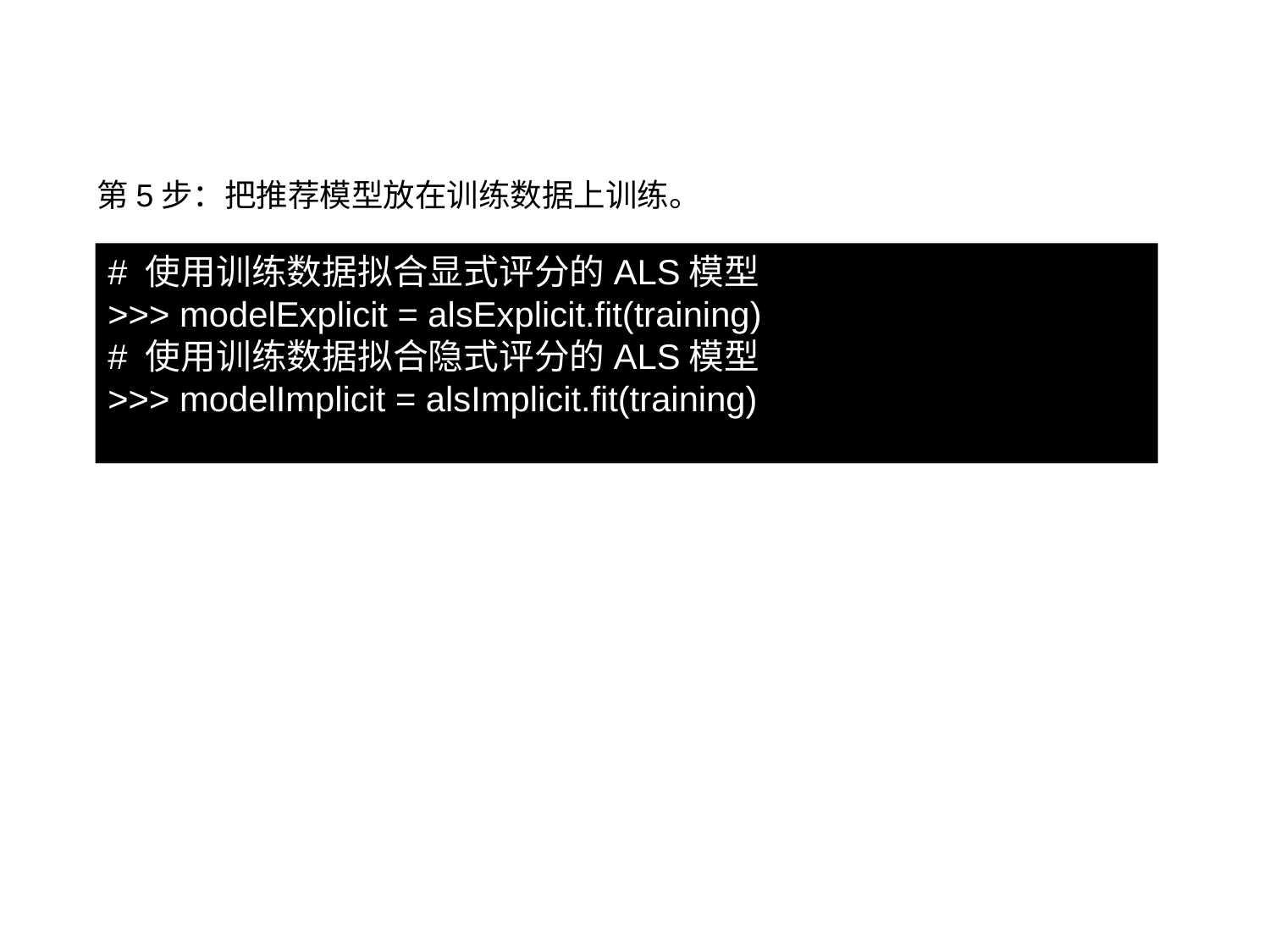

9.10.2 ALS算法
第5步：把推荐模型放在训练数据上训练。
# 使用训练数据拟合显式评分的ALS模型
>>> modelExplicit = alsExplicit.fit(training)
# 使用训练数据拟合隐式评分的ALS模型
>>> modelImplicit = alsImplicit.fit(training)